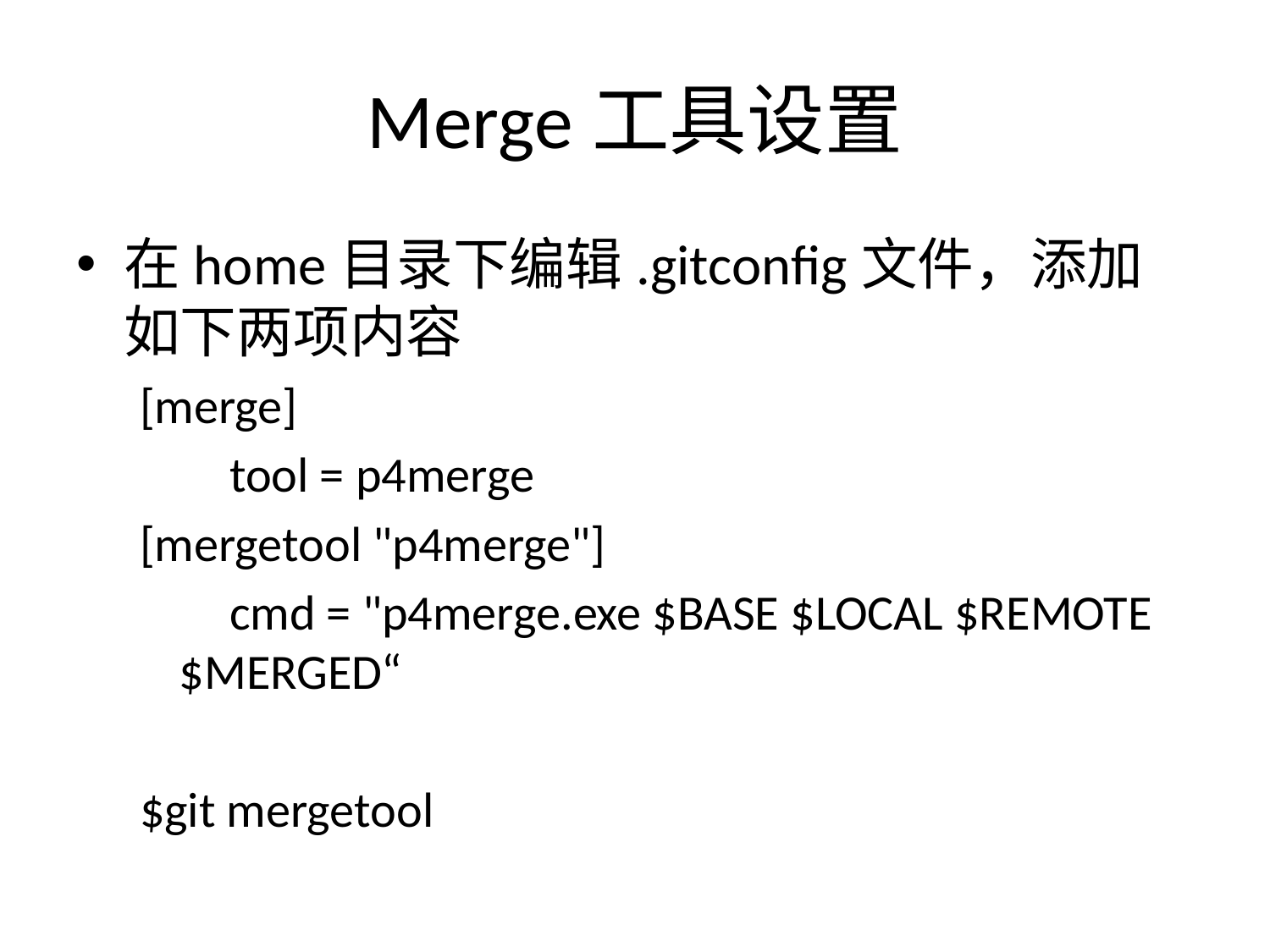

# Merge工具设置
在home目录下编辑.gitconfig文件，添加如下两项内容
[merge]
        tool = p4merge
[mergetool "p4merge"]
        cmd = "p4merge.exe $BASE $LOCAL $REMOTE $MERGED“

$git mergetool